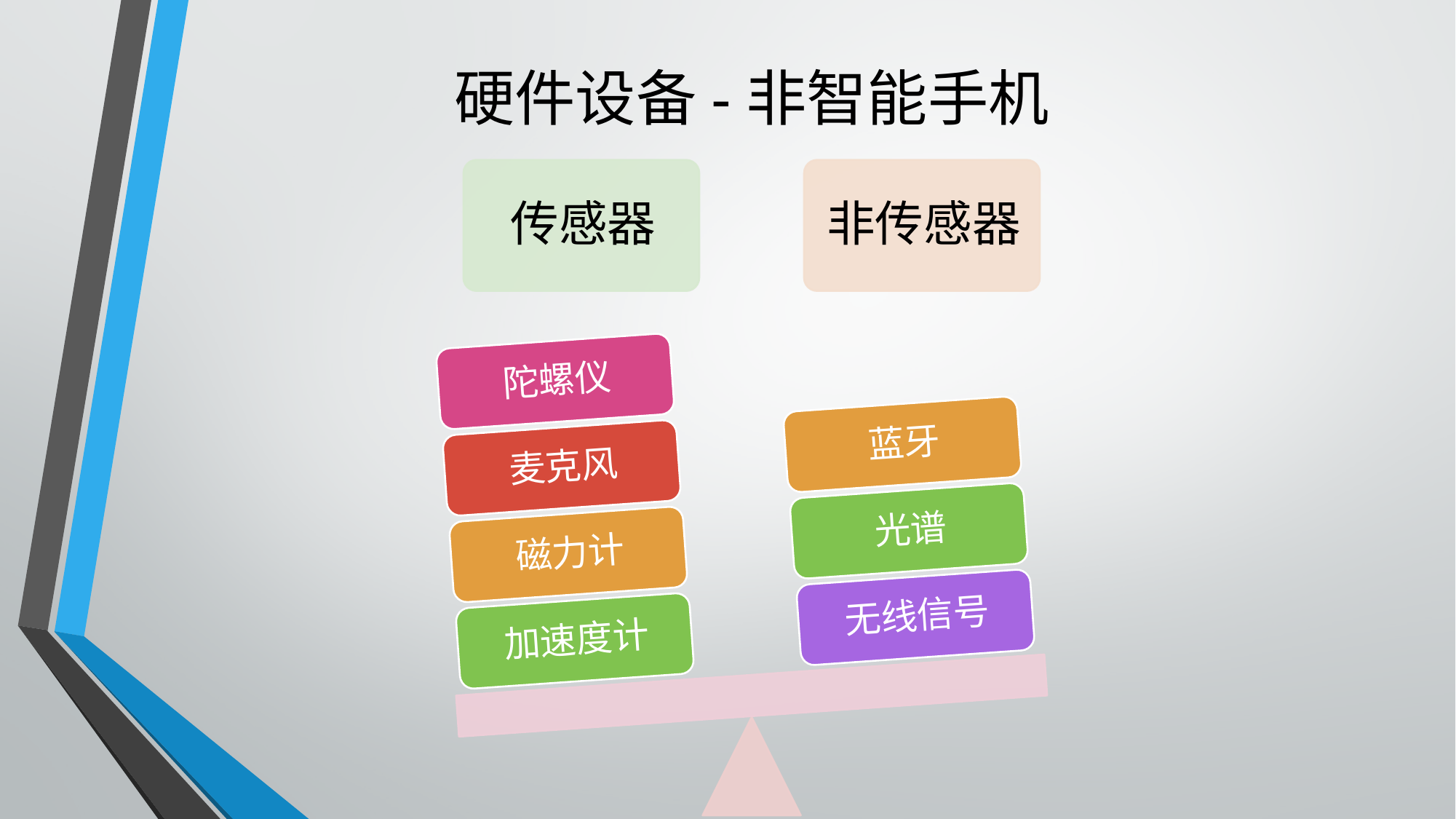

# 硬件设备-非智能手机
传感器
非传感器
加速度计
磁力计
麦克风
陀螺仪
无线信号
光谱
蓝牙